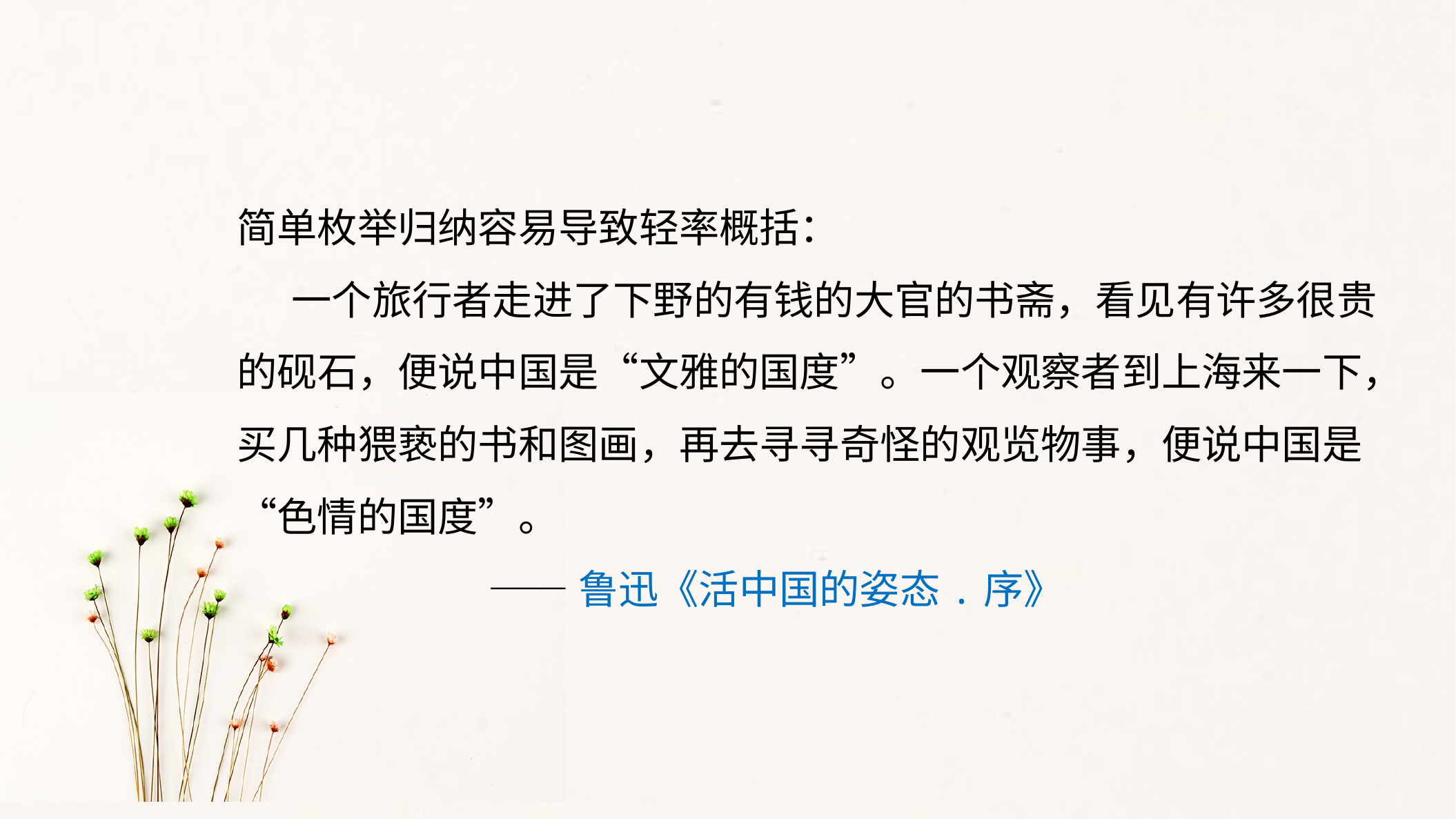

简单枚举归纳容易导致轻率概括：
     一个旅行者走进了下野的有钱的大官的书斋，看见有许多很贵的砚石，便说中国是“文雅的国度”。一个观察者到上海来一下，买几种猥亵的书和图画，再去寻寻奇怪的观览物事，便说中国是“色情的国度”。
                            ——鲁迅《活中国的姿态.序》